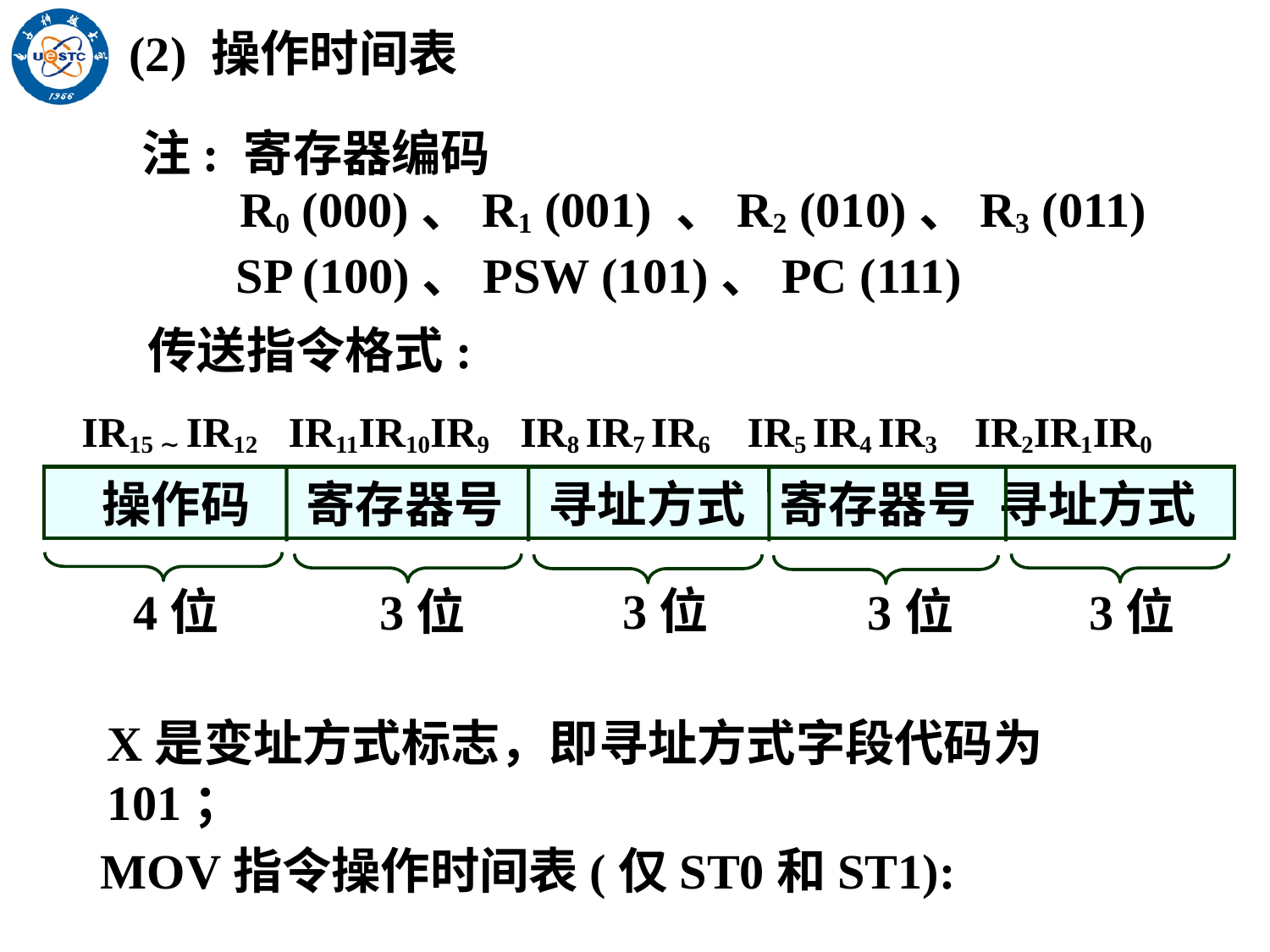

(2) 操作时间表
注: 寄存器编码
R0 (000)、R1 (001) 、R2 (010)、R3 (011)
SP (100)、PSW (101)、PC (111)
传送指令格式:
  IR15 ∼ IR12     IR11IR10IR9     IR8 IR7 IR6      IR5 IR4 IR3      IR2IR1IR0

   操作码     寄存器号    寻址方式   寄存器号  寻址方式

3位
3位
3位
3位
4位
X是变址方式标志，即寻址方式字段代码为101；
MOV指令操作时间表(仅ST0和ST1):